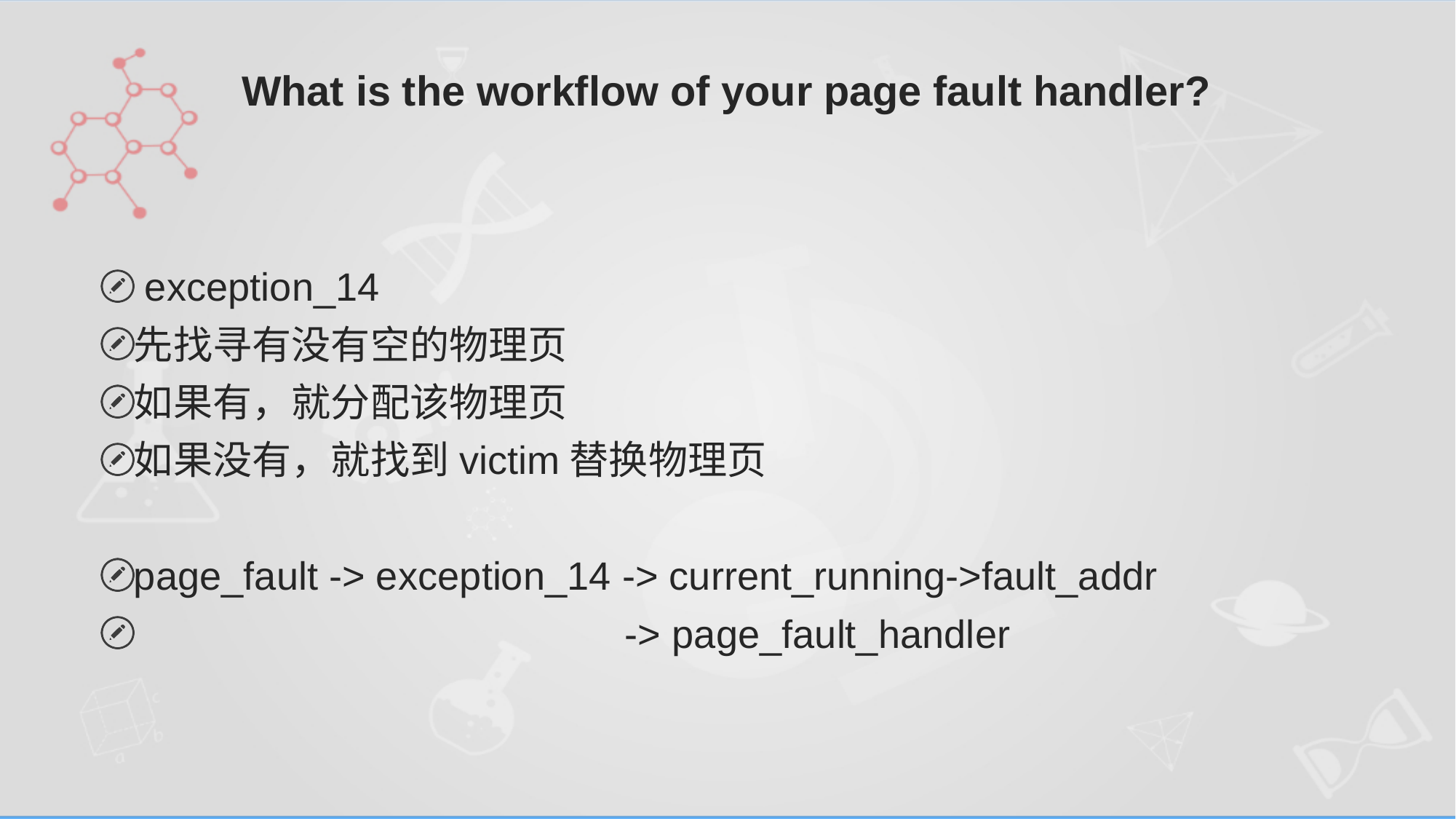

# What is the workflow of your page fault handler?
 exception_14
先找寻有没有空的物理页
如果有，就分配该物理页
如果没有，就找到victim替换物理页

page_fault -> exception_14 -> current_running->fault_addr
                                             -> page_fault_handler